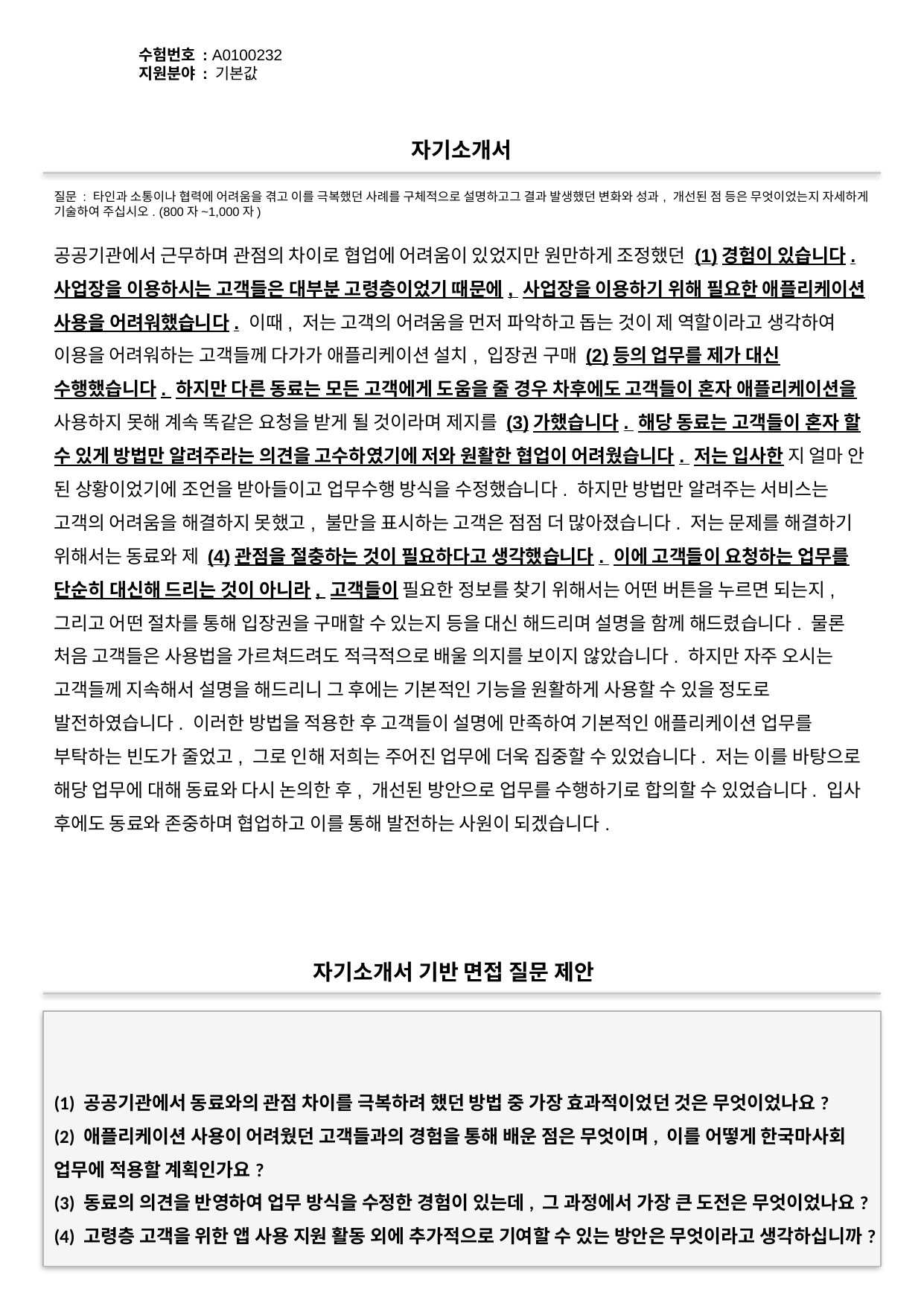

수험번호 : A0100232
지원분야 : 기본값
#

자기소개서

질문 : 타인과 소통이나 협력에 어려움을 겪고 이를 극복했던 사례를 구체적으로 설명하고그 결과 발생했던 변화와 성과, 개선된 점 등은 무엇이었는지 자세하게 기술하여 주십시오. (800자~1,000자)

공공기관에서 근무하며 관점의 차이로 협업에 어려움이 있었지만 원만하게 조정했던 (1)경험이 있습니다. 사업장을 이용하시는 고객들은 대부분 고령층이었기 때문에, 사업장을 이용하기 위해 필요한 애플리케이션 사용을 어려워했습니다. 이때, 저는 고객의 어려움을 먼저 파악하고 돕는 것이 제 역할이라고 생각하여 이용을 어려워하는 고객들께 다가가 애플리케이션 설치, 입장권 구매 (2)등의 업무를 제가 대신 수행했습니다. 하지만 다른 동료는 모든 고객에게 도움을 줄 경우 차후에도 고객들이 혼자 애플리케이션을 사용하지 못해 계속 똑같은 요청을 받게 될 것이라며 제지를 (3)가했습니다. 해당 동료는 고객들이 혼자 할 수 있게 방법만 알려주라는 의견을 고수하였기에 저와 원활한 협업이 어려웠습니다. 저는 입사한 지 얼마 안 된 상황이었기에 조언을 받아들이고 업무수행 방식을 수정했습니다. 하지만 방법만 알려주는 서비스는 고객의 어려움을 해결하지 못했고, 불만을 표시하는 고객은 점점 더 많아졌습니다. 저는 문제를 해결하기 위해서는 동료와 제 (4)관점을 절충하는 것이 필요하다고 생각했습니다. 이에 고객들이 요청하는 업무를 단순히 대신해 드리는 것이 아니라, 고객들이 필요한 정보를 찾기 위해서는 어떤 버튼을 누르면 되는지, 그리고 어떤 절차를 통해 입장권을 구매할 수 있는지 등을 대신 해드리며 설명을 함께 해드렸습니다. 물론 처음 고객들은 사용법을 가르쳐드려도 적극적으로 배울 의지를 보이지 않았습니다. 하지만 자주 오시는 고객들께 지속해서 설명을 해드리니 그 후에는 기본적인 기능을 원활하게 사용할 수 있을 정도로 발전하였습니다. 이러한 방법을 적용한 후 고객들이 설명에 만족하여 기본적인 애플리케이션 업무를 부탁하는 빈도가 줄었고, 그로 인해 저희는 주어진 업무에 더욱 집중할 수 있었습니다. 저는 이를 바탕으로 해당 업무에 대해 동료와 다시 논의한 후, 개선된 방안으로 업무를 수행하기로 합의할 수 있었습니다. 입사 후에도 동료와 존중하며 협업하고 이를 통해 발전하는 사원이 되겠습니다.

자기소개서 기반 면접 질문 제안

(1) 공공기관에서 동료와의 관점 차이를 극복하려 했던 방법 중 가장 효과적이었던 것은 무엇이었나요?
(2) 애플리케이션 사용이 어려웠던 고객들과의 경험을 통해 배운 점은 무엇이며, 이를 어떻게 한국마사회 업무에 적용할 계획인가요?
(3) 동료의 의견을 반영하여 업무 방식을 수정한 경험이 있는데, 그 과정에서 가장 큰 도전은 무엇이었나요?
(4) 고령층 고객을 위한 앱 사용 지원 활동 외에 추가적으로 기여할 수 있는 방안은 무엇이라고 생각하십니까?